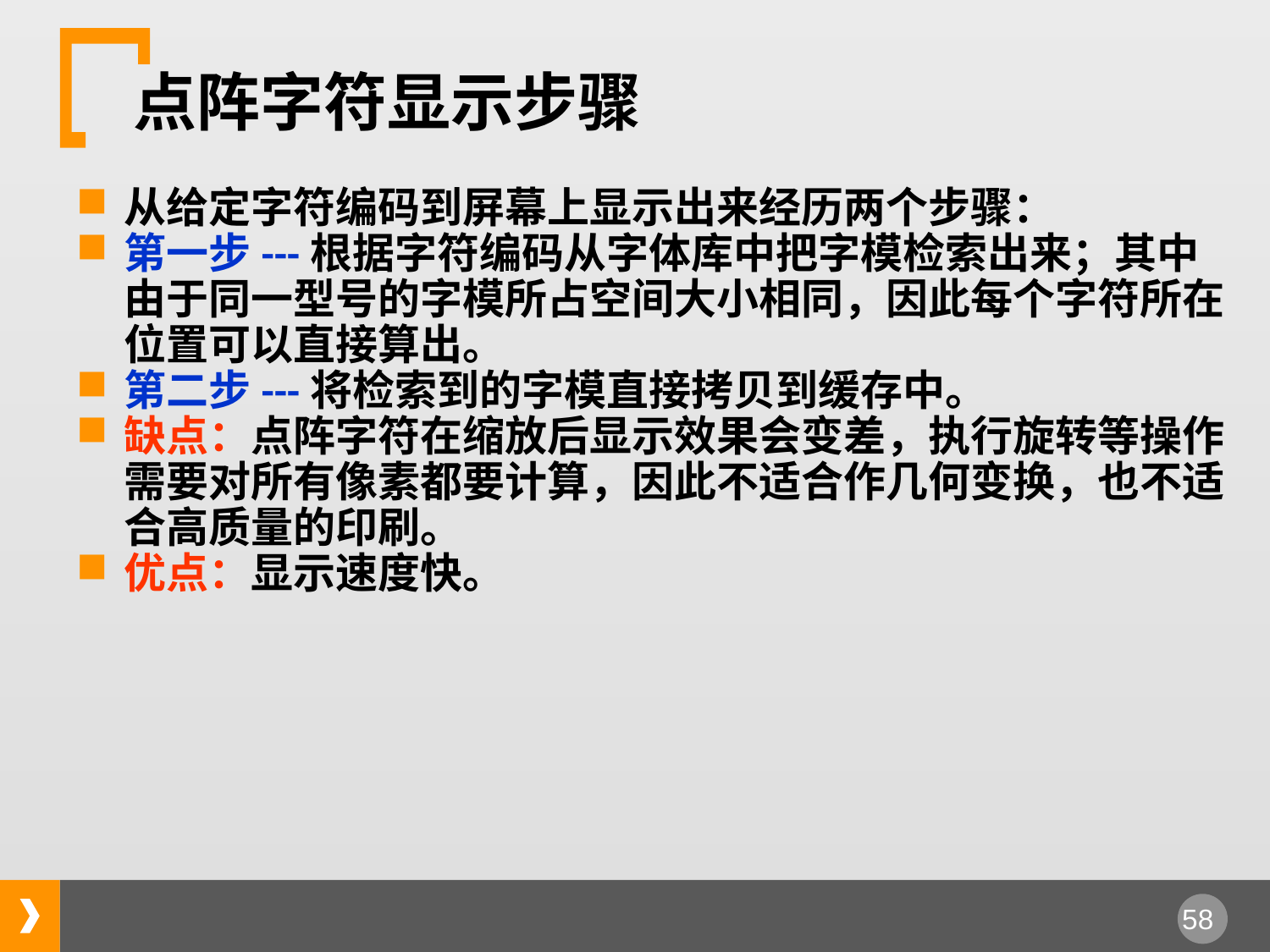

点阵字符显示步骤
从给定字符编码到屏幕上显示出来经历两个步骤：
第一步---根据字符编码从字体库中把字模检索出来；其中由于同一型号的字模所占空间大小相同，因此每个字符所在位置可以直接算出。
第二步---将检索到的字模直接拷贝到缓存中。
缺点：点阵字符在缩放后显示效果会变差，执行旋转等操作需要对所有像素都要计算，因此不适合作几何变换，也不适合高质量的印刷。
优点：显示速度快。